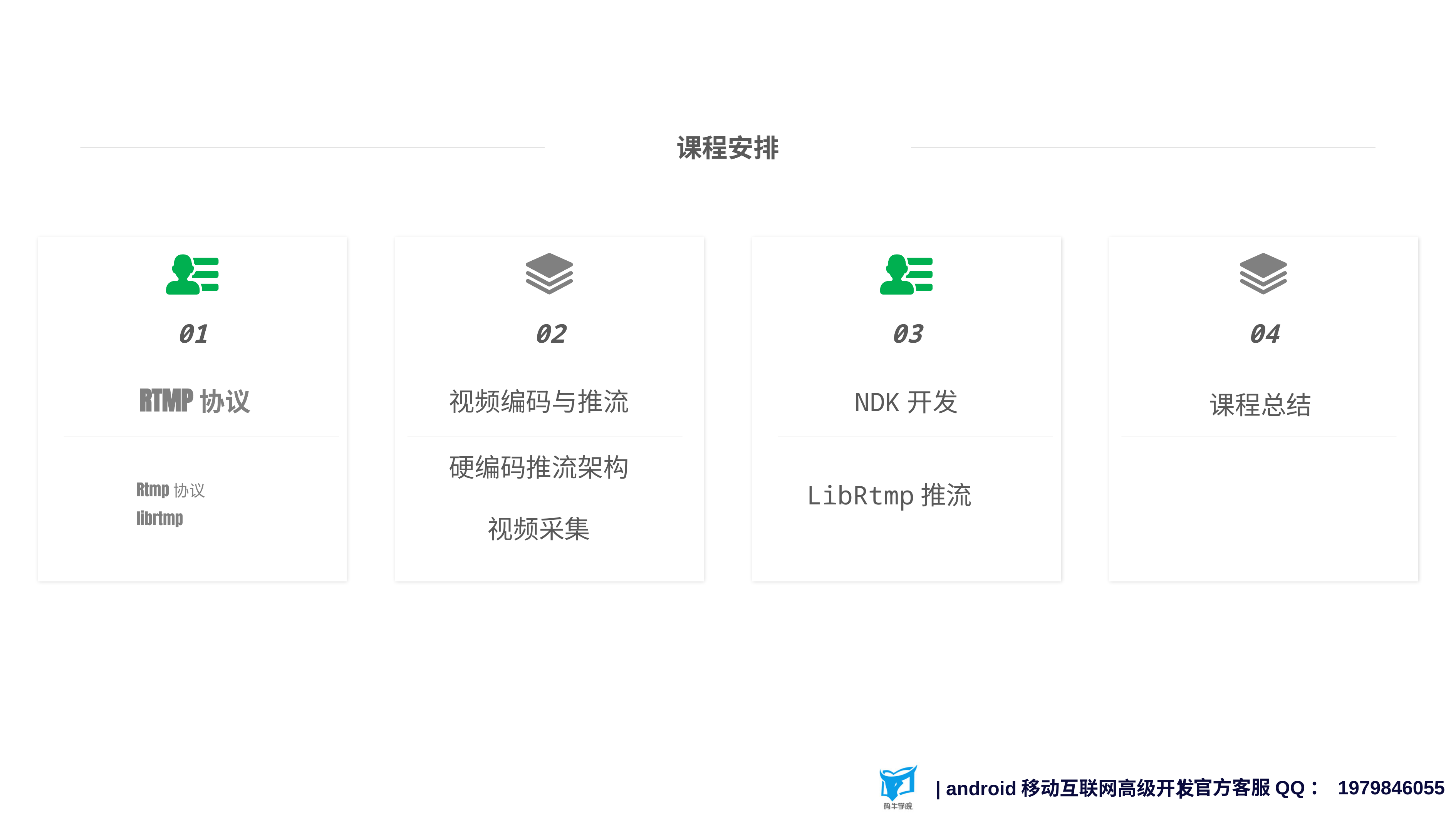

课程安排

01
RTMP协议

02
视频编码与推流

03
NDK开发

04
课程总结

Rtmp协议
librtmp
LibRtmp推流
硬编码推流架构

视频采集